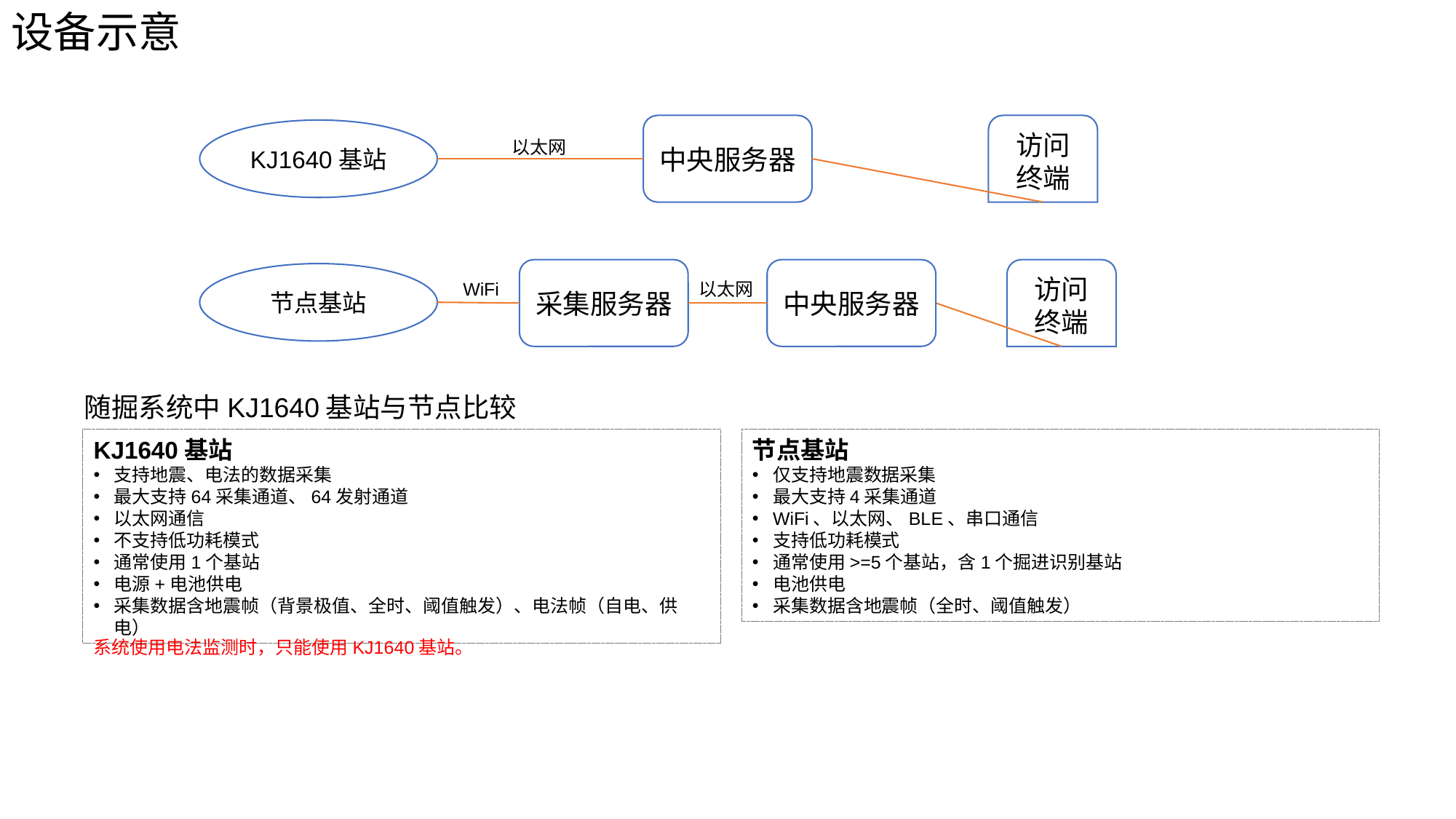

设备示意
中央服务器
访问终端
KJ1640基站
以太网
采集服务器
中央服务器
访问终端
节点基站
WiFi
以太网
随掘系统中KJ1640基站与节点比较
KJ1640基站
支持地震、电法的数据采集
最大支持64采集通道、64发射通道
以太网通信
不支持低功耗模式
通常使用1个基站
电源+电池供电
采集数据含地震帧（背景极值、全时、阈值触发）、电法帧（自电、供电）
节点基站
仅支持地震数据采集
最大支持4采集通道
WiFi、以太网、BLE、串口通信
支持低功耗模式
通常使用>=5个基站，含1个掘进识别基站
电池供电
采集数据含地震帧（全时、阈值触发）
系统使用电法监测时，只能使用KJ1640基站。